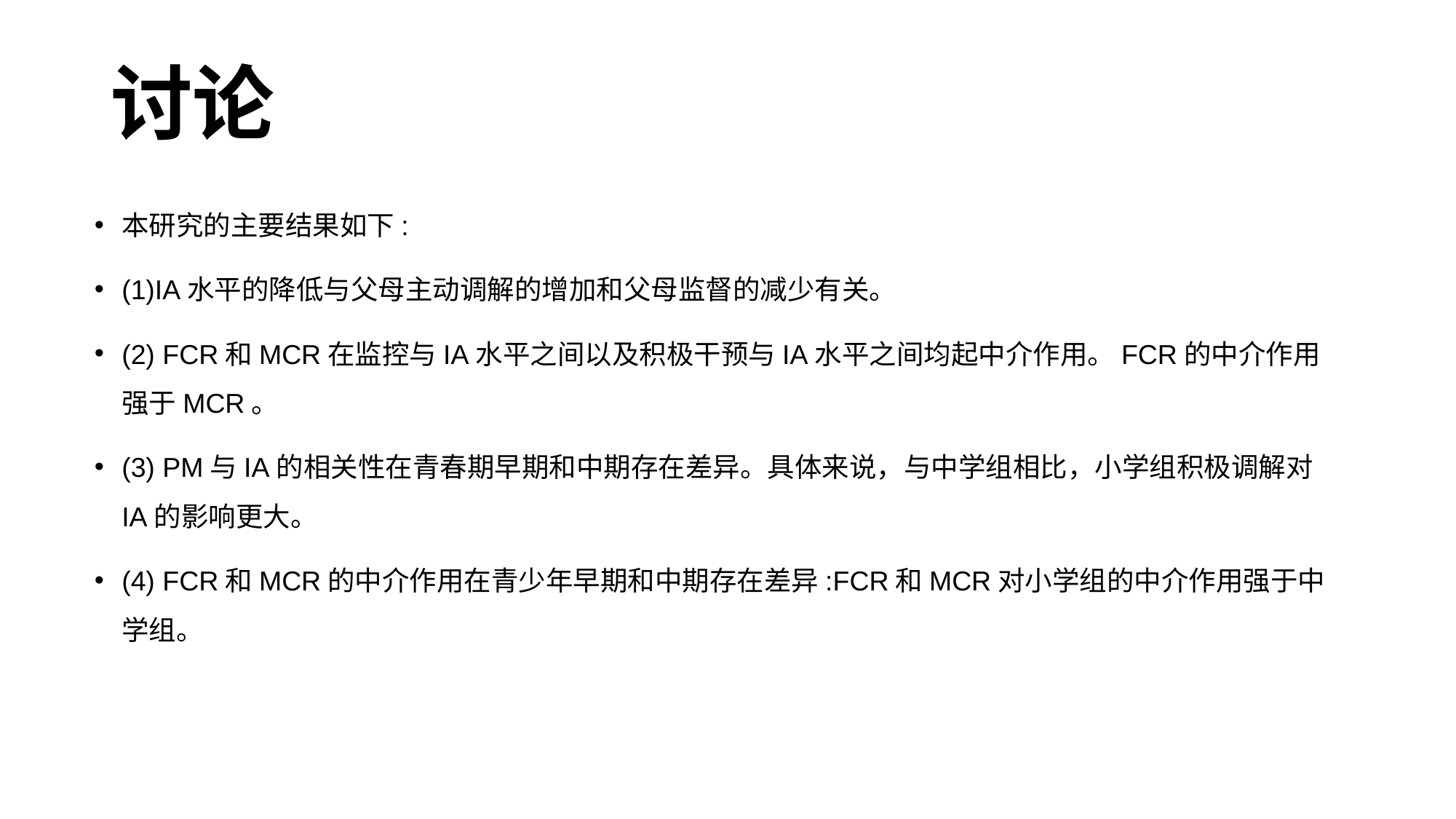

讨论
本研究的主要结果如下:
(1)IA水平的降低与父母主动调解的增加和父母监督的减少有关。
(2) FCR和MCR在监控与IA水平之间以及积极干预与IA水平之间均起中介作用。FCR的中介作用强于MCR。
(3) PM与IA的相关性在青春期早期和中期存在差异。具体来说，与中学组相比，小学组积极调解对IA的影响更大。
(4) FCR和MCR的中介作用在青少年早期和中期存在差异:FCR和MCR对小学组的中介作用强于中学组。